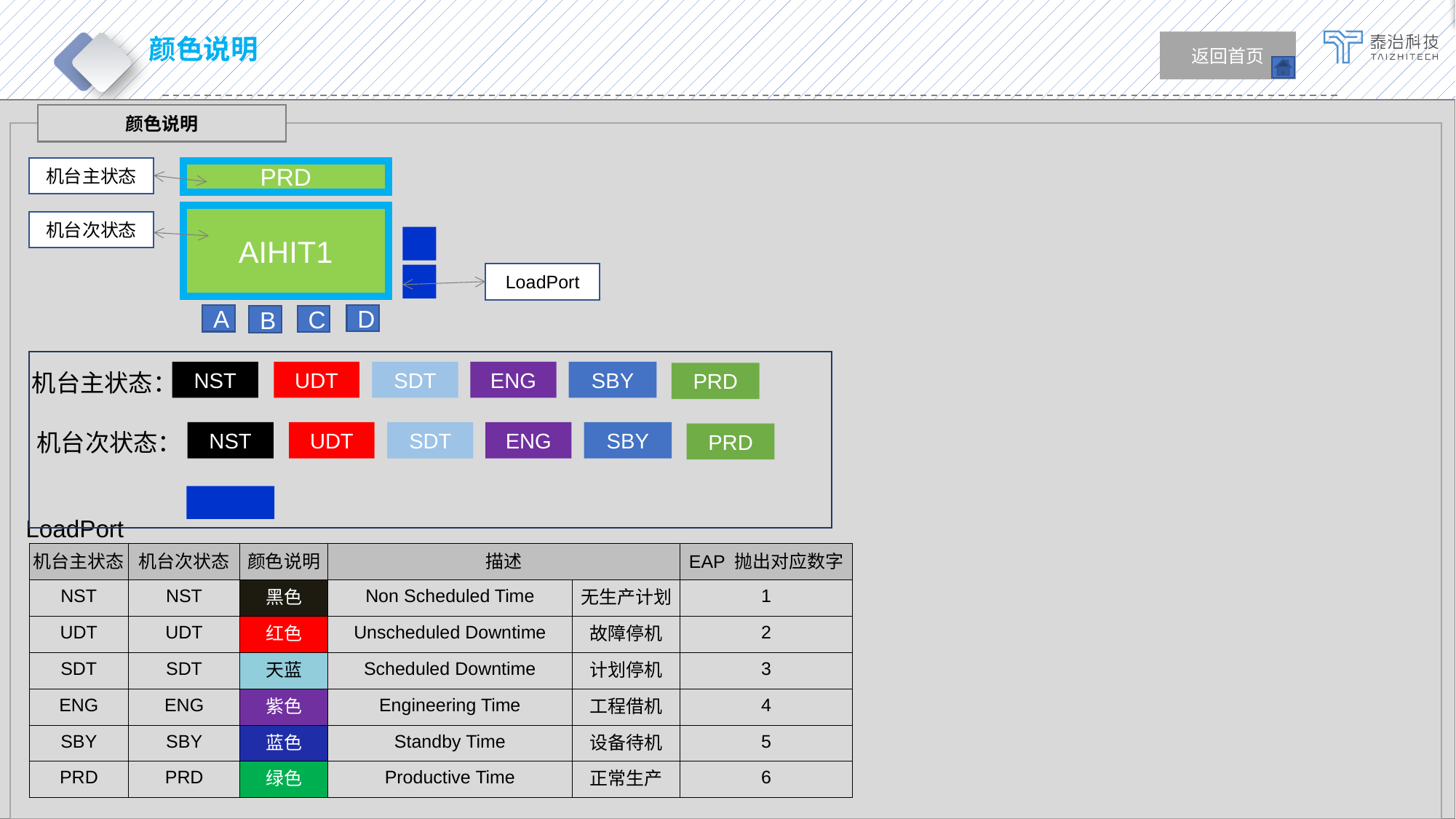

王一 登录，其他用户使用 请重新登录账号
颜色说明
返回首页

颜色说明

机台主状态
PRD
AIHIT1
机台次状态

LoadPort

A
D
C
B

NST
UDT
SDT
ENG
SBY
机台主状态：
PRD
 机台次状态：
NST
UDT
SDT
ENG
SBY
PRD
  LoadPort：

| 机台主状态 | 机台次状态 | 颜色说明 | 描述 |  | EAP 抛出对应数字 |
| --- | --- | --- | --- | --- | --- |
| NST | NST | 黑色 | Non Scheduled Time | 无生产计划 | 1 |
| UDT | UDT | 红色 | Unscheduled Downtime | 故障停机 | 2 |
| SDT | SDT | 天蓝 | Scheduled Downtime | 计划停机 | 3 |
| ENG | ENG | 紫色 | Engineering Time | 工程借机 | 4 |
| SBY | SBY | 蓝色 | Standby Time | 设备待机 | 5 |
| PRD | PRD | 绿色 | Productive Time | 正常生产 | 6 |